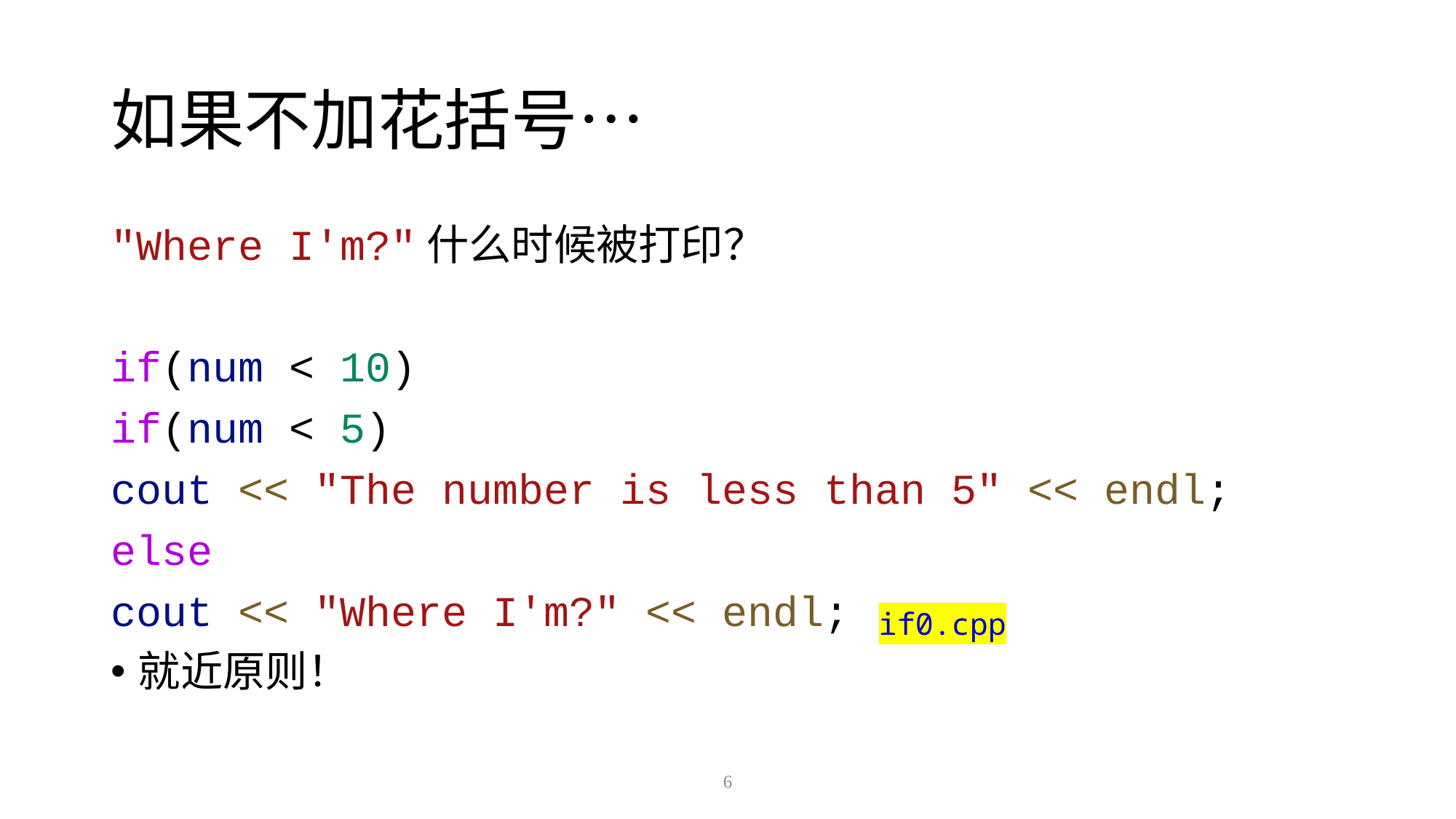

# 如果不加花括号…
"Where I'm?"什么时候被打印？

if(num < 10)
if(num < 5)
cout << "The number is less than 5" << endl;
else
cout << "Where I'm?" << endl;
就近原则！
if0.cpp
6